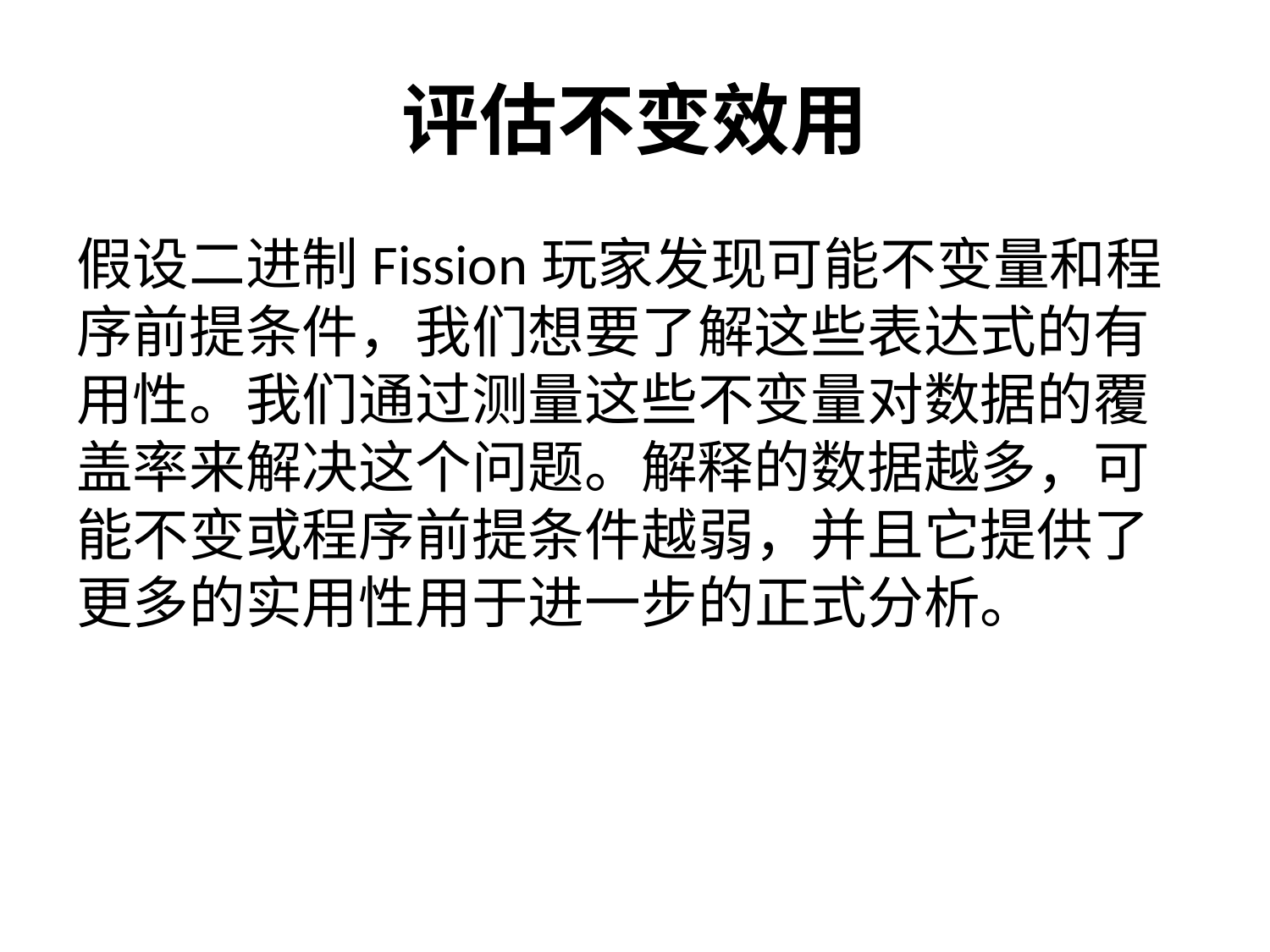

# 评估不变效用
假设二进制Fission玩家发现可能不变量和程序前提条件，我们想要了解这些表达式的有用性。我们通过测量这些不变量对数据的覆盖率来解决这个问题。解释的数据越多，可能不变或程序前提条件越弱，并且它提供了更多的实用性用于进一步的正式分析。